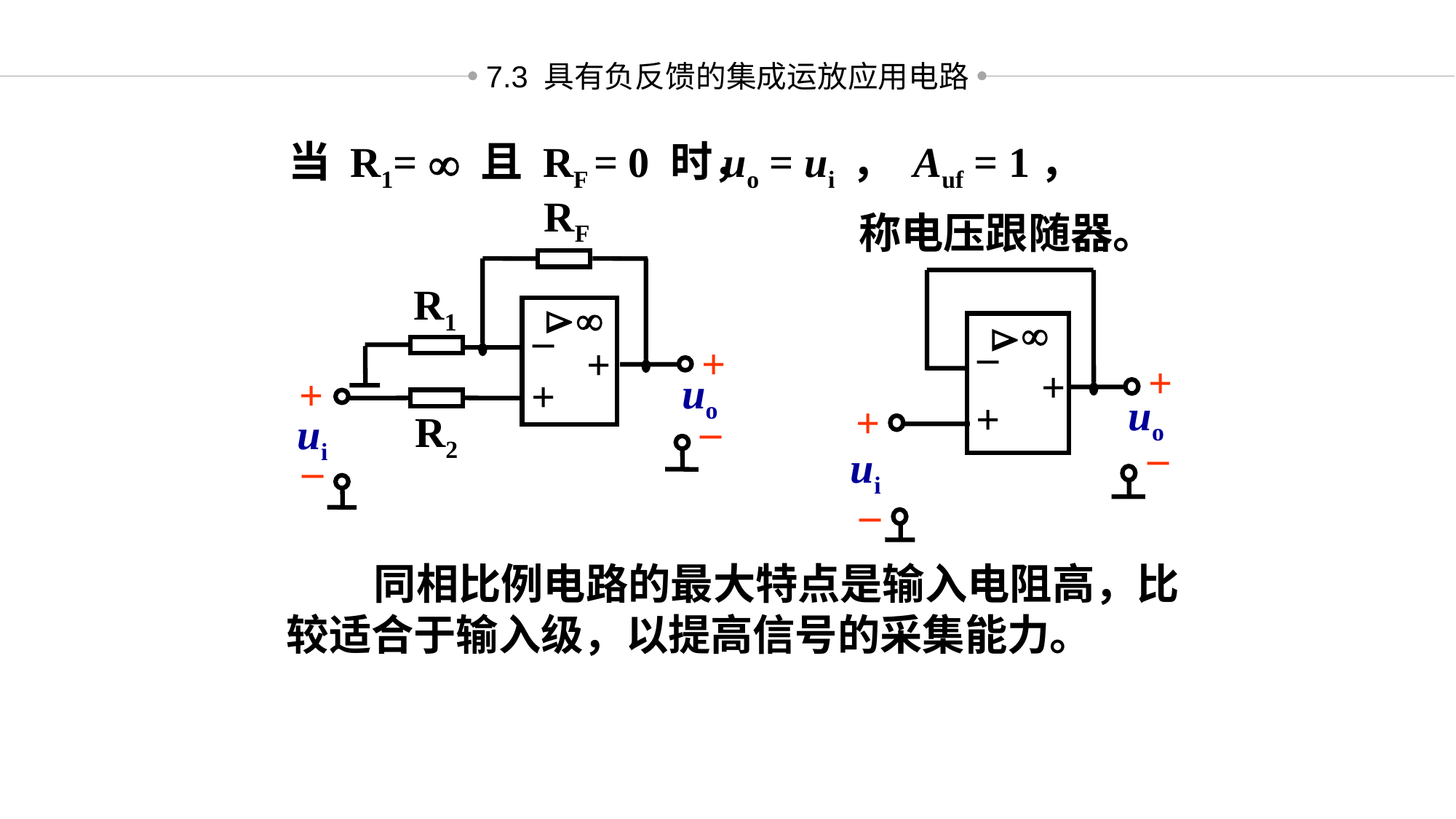

7.3 具有负反馈的集成运放应用电路
 当 R1= ∞ 且 RF = 0 时，
uo = ui ， Auf = 1，
             称电压跟随器。
RF

R1
∞
Δ

–
+
+

uo
+
+

R2
–
ui

–

∞
Δ

–
+
+

uo
+

+

–
ui

–

        同相比例电路的最大特点是输入电阻高，比较适合于输入级，以提高信号的采集能力。